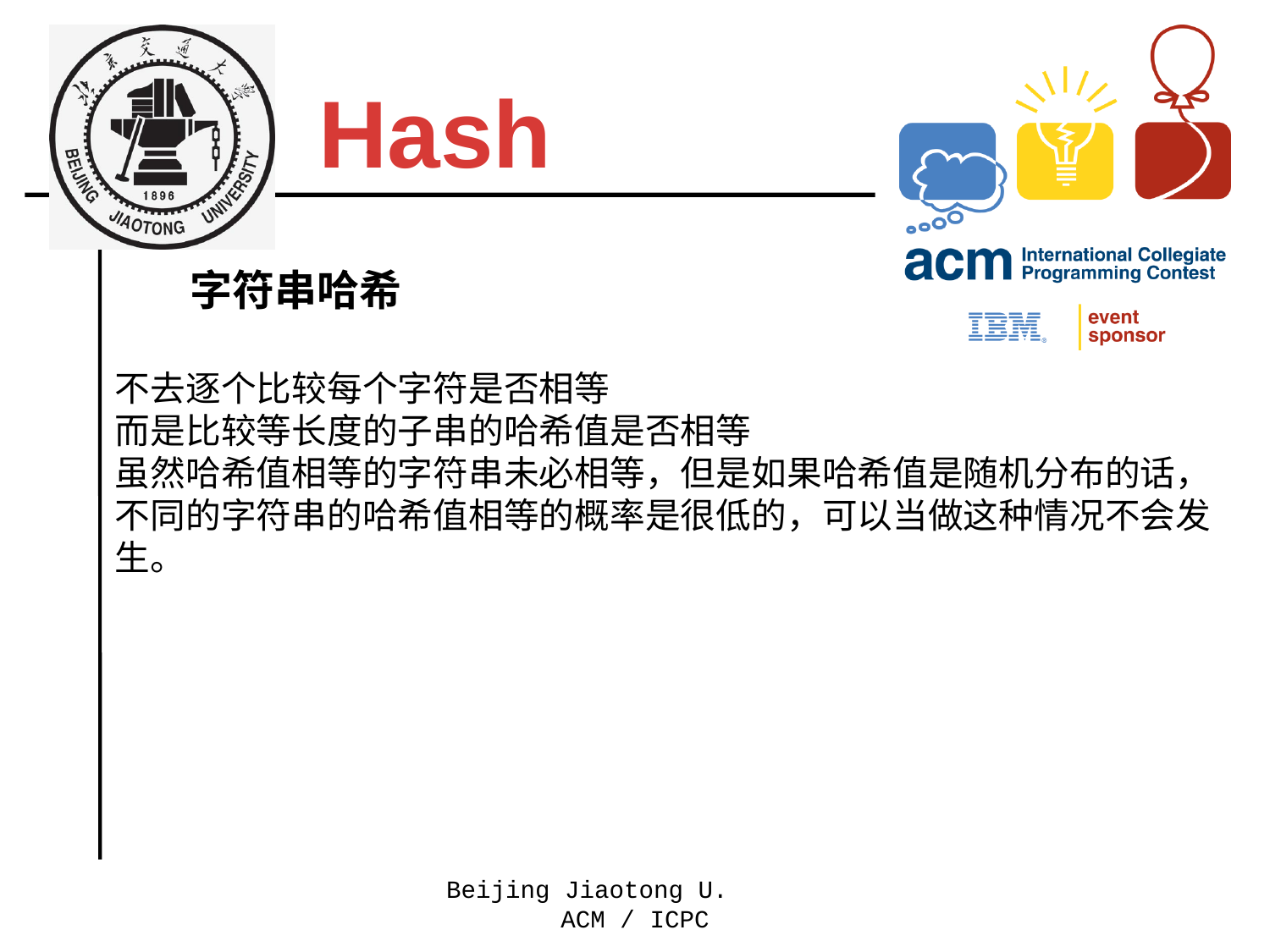

Hash
# 字符串哈希
不去逐个比较每个字符是否相等
而是比较等长度的子串的哈希值是否相等
虽然哈希值相等的字符串未必相等，但是如果哈希值是随机分布的话，不同的字符串的哈希值相等的概率是很低的，可以当做这种情况不会发生。